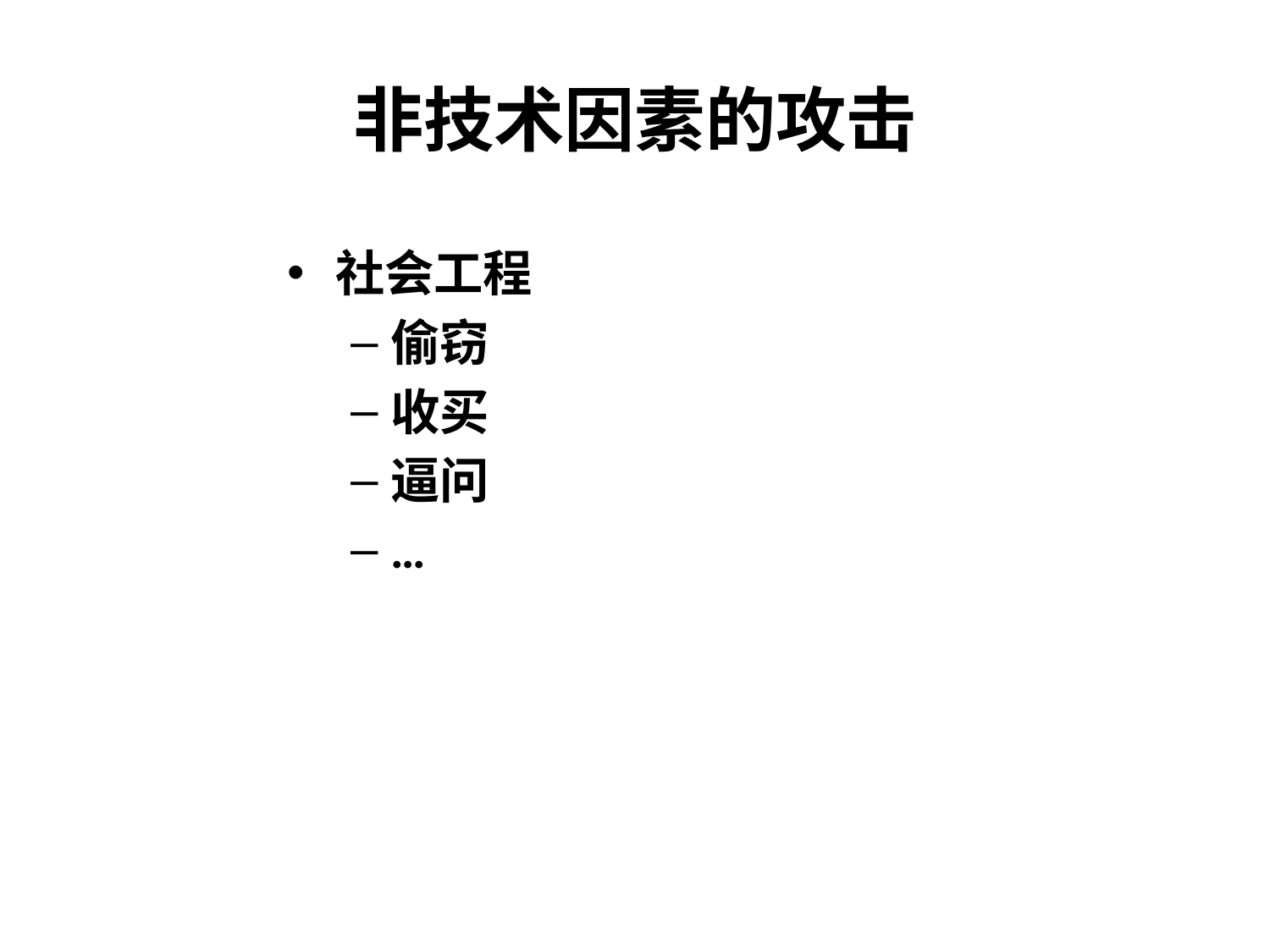

# 非技术因素的攻击
社会工程
偷窃
收买
逼问
…